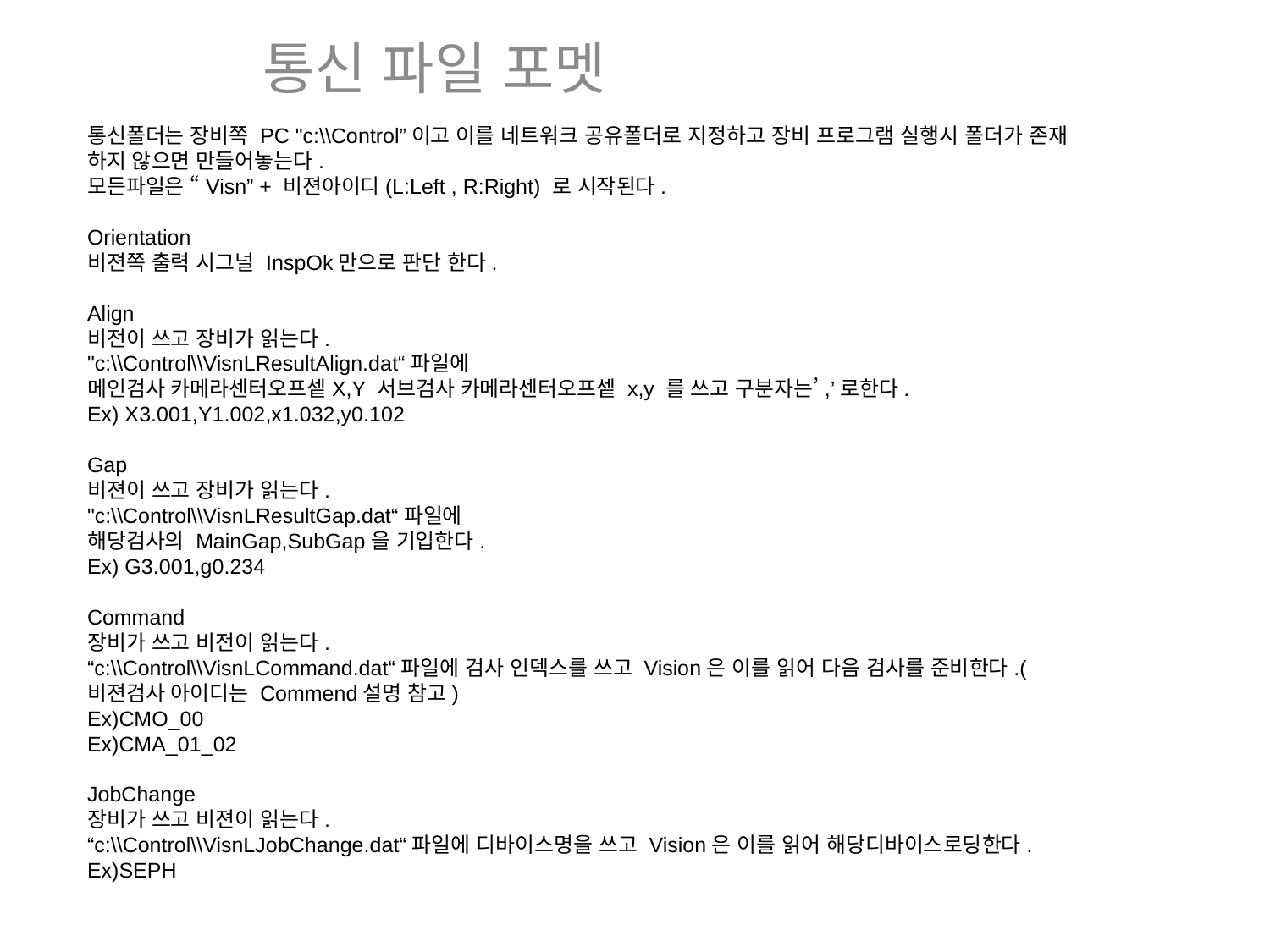

통신 파일 포멧
통신폴더는 장비쪽 PC "c:\\Control”이고 이를 네트워크 공유폴더로 지정하고 장비 프로그램 실행시 폴더가 존재 하지 않으면 만들어놓는다.
모든파일은 “Visn” + 비젼아이디(L:Left , R:Right) 로 시작된다.

Orientation
비젼쪽 출력 시그널 InspOk만으로 판단 한다.

Align
비전이 쓰고 장비가 읽는다.
"c:\\Control\\VisnLResultAlign.dat“파일에
메인검사 카메라센터오프셑X,Y 서브검사 카메라센터오프셑 x,y 를 쓰고 구분자는’,’로한다.
Ex) X3.001,Y1.002,x1.032,y0.102

Gap
비젼이 쓰고 장비가 읽는다.
"c:\\Control\\VisnLResultGap.dat“파일에
해당검사의 MainGap,SubGap을 기입한다.
Ex) G3.001,g0.234

Command
장비가 쓰고 비전이 읽는다.
“c:\\Control\\VisnLCommand.dat“파일에 검사 인덱스를 쓰고 Vision은 이를 읽어 다음 검사를 준비한다.(비젼검사 아이디는 Commend설명 참고)
Ex)CMO_00
Ex)CMA_01_02

JobChange
장비가 쓰고 비젼이 읽는다.
“c:\\Control\\VisnLJobChange.dat“파일에 디바이스명을 쓰고 Vision은 이를 읽어 해당디바이스로딩한다.
Ex)SEPH